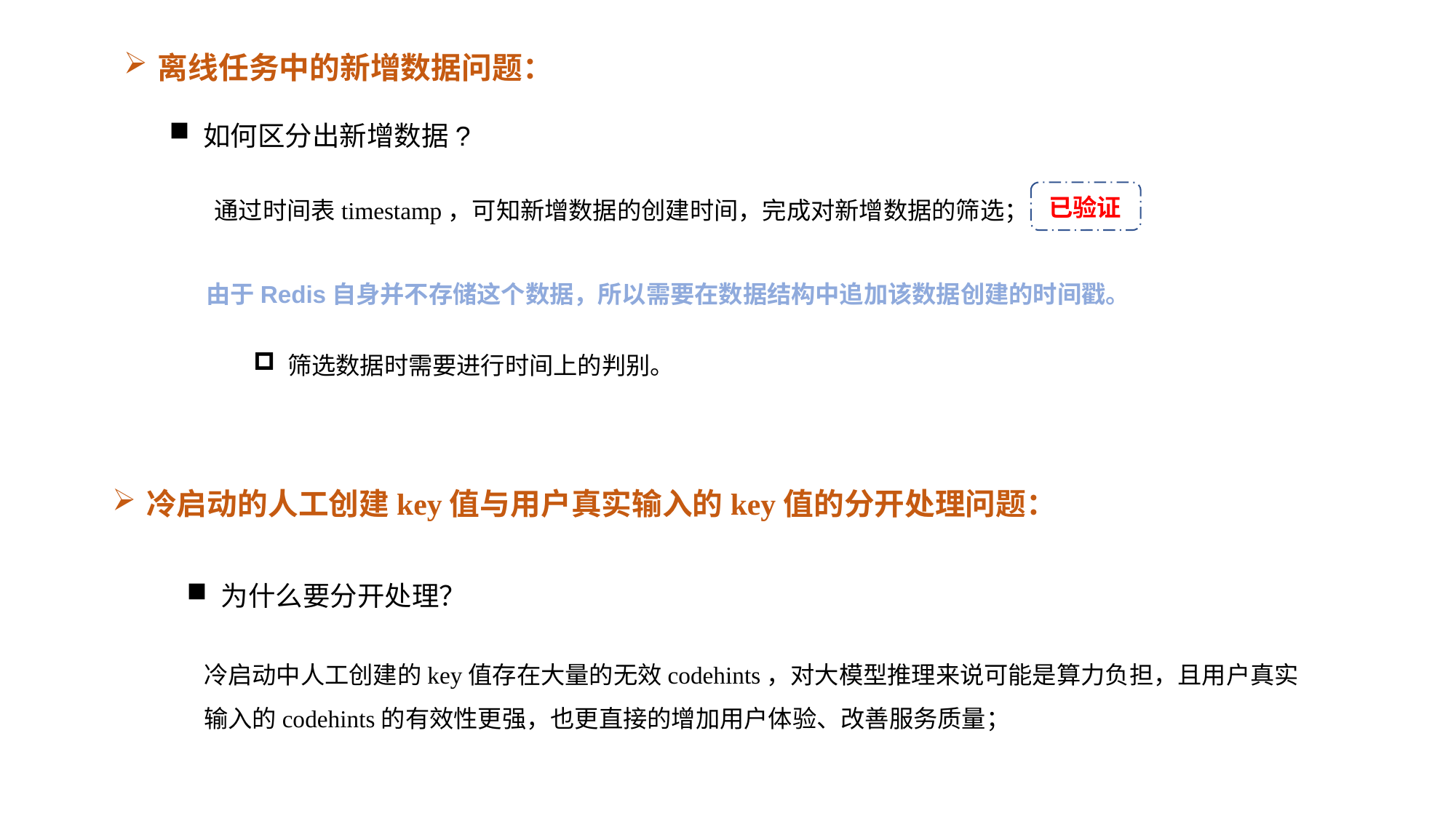

离线任务中的新增数据问题：
如何区分出新增数据?

已验证
通过时间表timestamp，可知新增数据的创建时间，完成对新增数据的筛选；
由于Redis自身并不存储这个数据，所以需要在数据结构中追加该数据创建的时间戳。
筛选数据时需要进行时间上的判别。
冷启动的人工创建key值与用户真实输入的key值的分开处理问题：
为什么要分开处理？
冷启动中人工创建的key值存在大量的无效codehints，对大模型推理来说可能是算力负担，且用户真实
输入的codehints的有效性更强，也更直接的增加用户体验、改善服务质量；